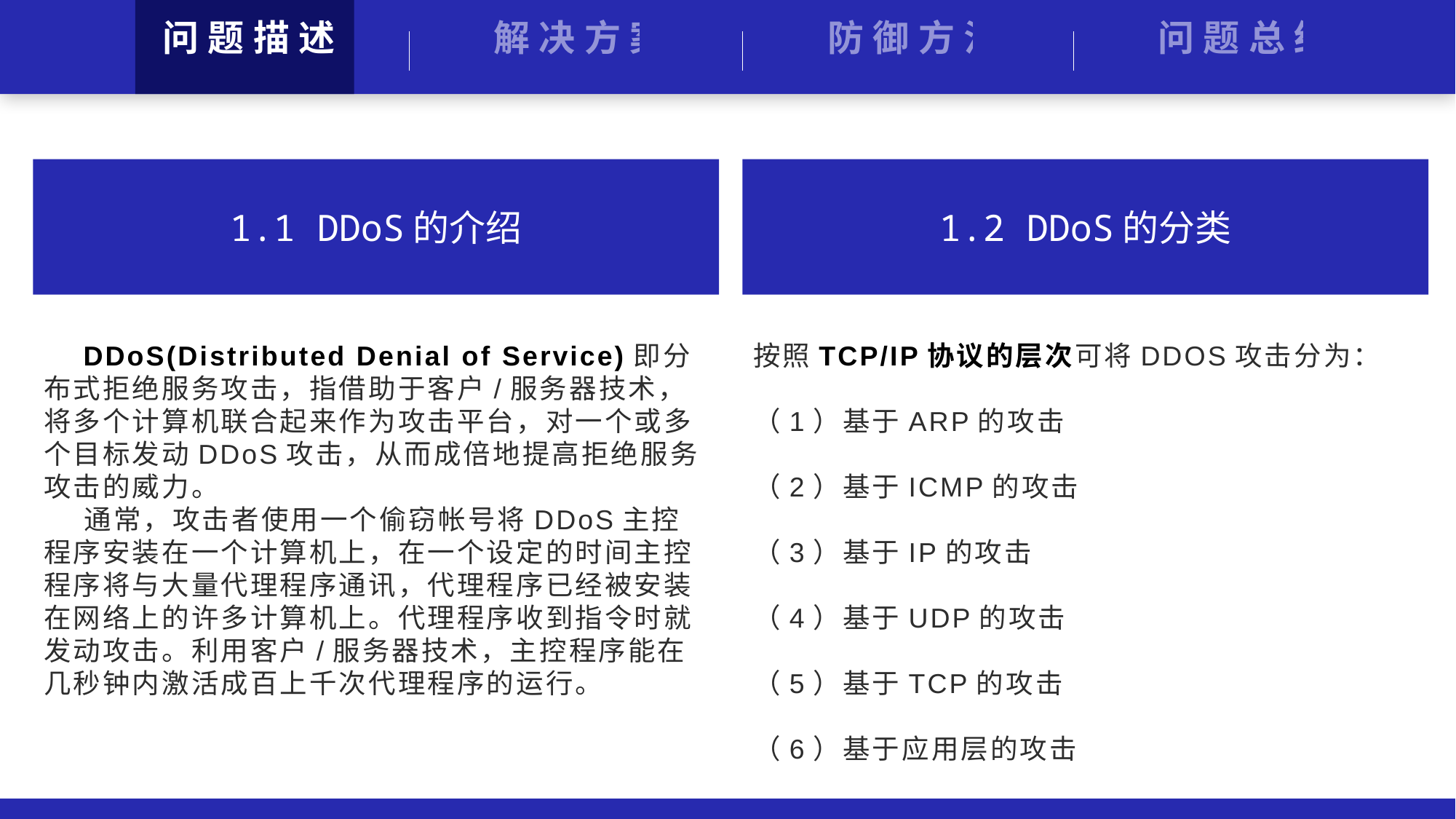

防御方法
问题总结
问题描述
解决方案
1.1 DDoS的介绍
1.2 DDoS的分类
    DDoS(Distributed Denial of Service)即分布式拒绝服务攻击，指借助于客户/服务器技术，将多个计算机联合起来作为攻击平台，对一个或多个目标发动DDoS攻击，从而成倍地提高拒绝服务攻击的威力。
    通常，攻击者使用一个偷窃帐号将DDoS主控程序安装在一个计算机上，在一个设定的时间主控程序将与大量代理程序通讯，代理程序已经被安装在网络上的许多计算机上。代理程序收到指令时就发动攻击。利用客户/服务器技术，主控程序能在几秒钟内激活成百上千次代理程序的运行。

按照TCP/IP协议的层次可将DDOS攻击分为：

（1）基于ARP的攻击

（2）基于ICMP的攻击

（3）基于IP的攻击

（4）基于UDP的攻击

（5）基于TCP的攻击

（6）基于应用层的攻击